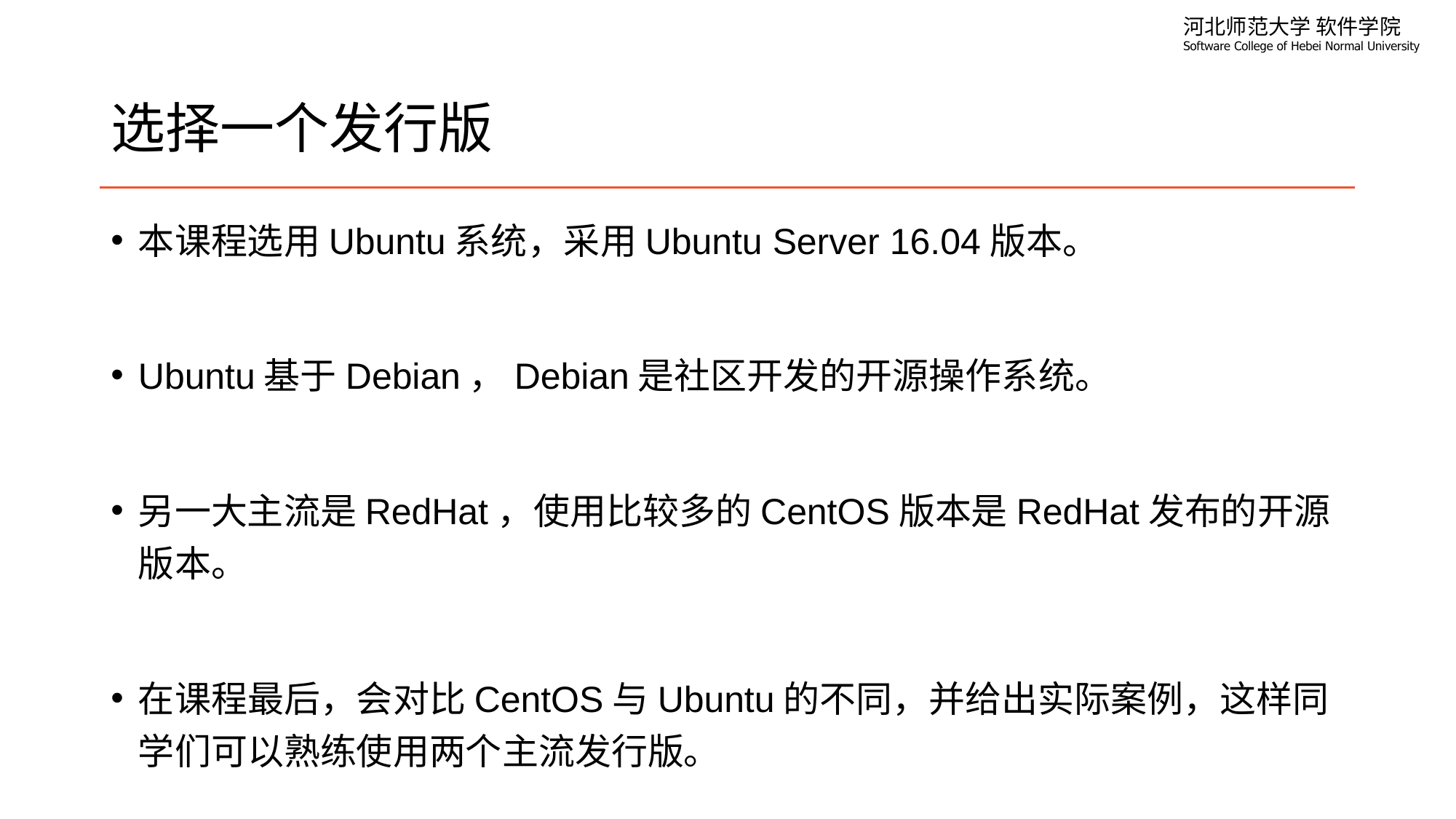

# 选择一个发行版
本课程选用Ubuntu系统，采用Ubuntu Server 16.04版本。

Ubuntu基于Debian，Debian是社区开发的开源操作系统。

另一大主流是RedHat，使用比较多的CentOS版本是RedHat发布的开源版本。

在课程最后，会对比CentOS与Ubuntu的不同，并给出实际案例，这样同学们可以熟练使用两个主流发行版。